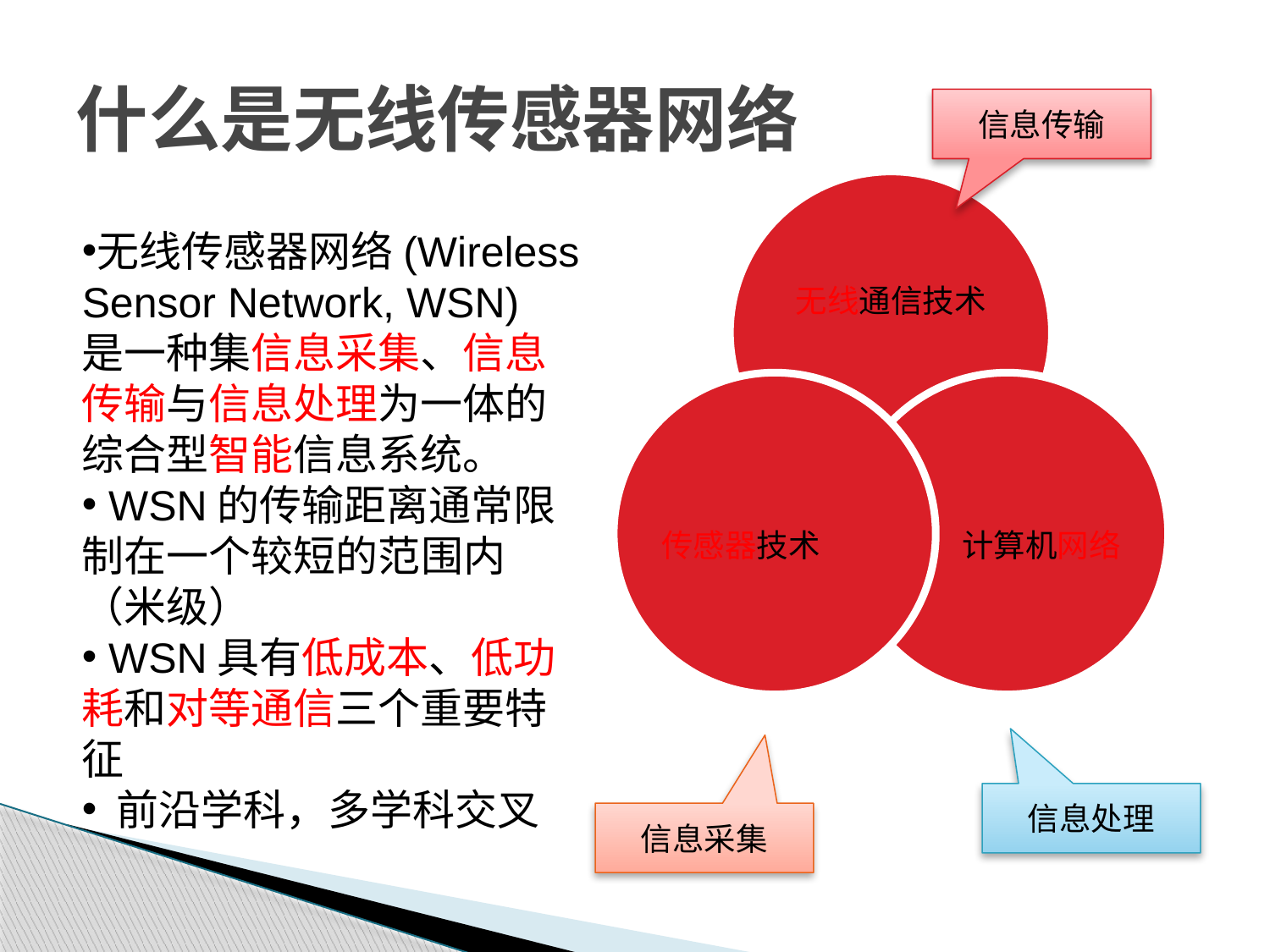

# 什么是无线传感器网络
信息传输
无线通信技术
计算机网络
传感器技术
无线传感器网络(Wireless Sensor Network, WSN) 是一种集信息采集、信息传输与信息处理为一体的综合型智能信息系统。
 WSN的传输距离通常限制在一个较短的范围内（米级）
 WSN具有低成本、低功耗和对等通信三个重要特征
 前沿学科，多学科交叉
信息处理
信息采集